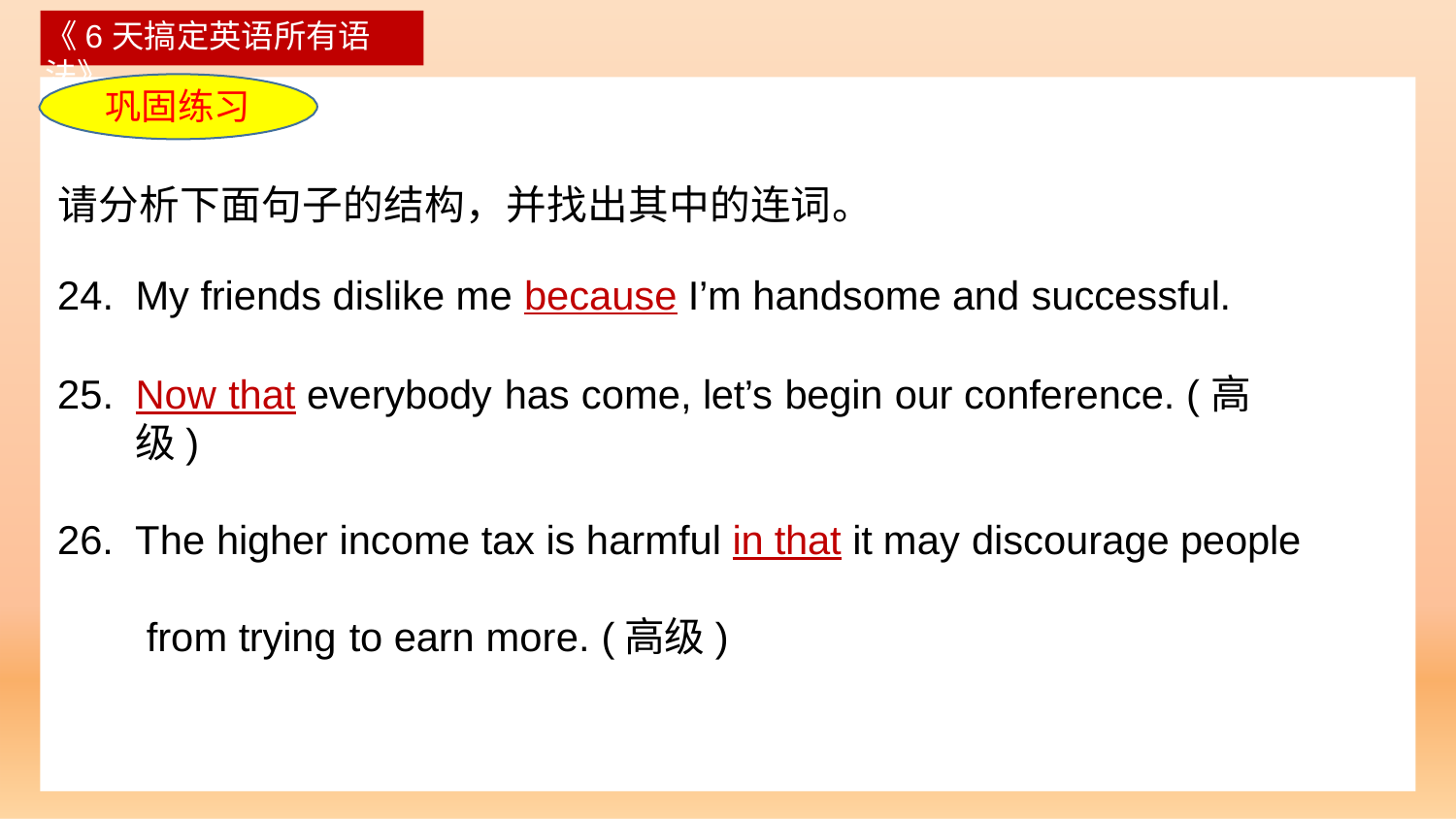

《6天搞定英语所有语法》

巩固练习
# 请分析下面句子的结构，并找出其中的连词。
My friends dislike me because I’m handsome and successful.

Now that everybody has come, let’s begin our conference. (高级)
The higher income tax is harmful in that it may discourage people  from trying to earn more. (高级)